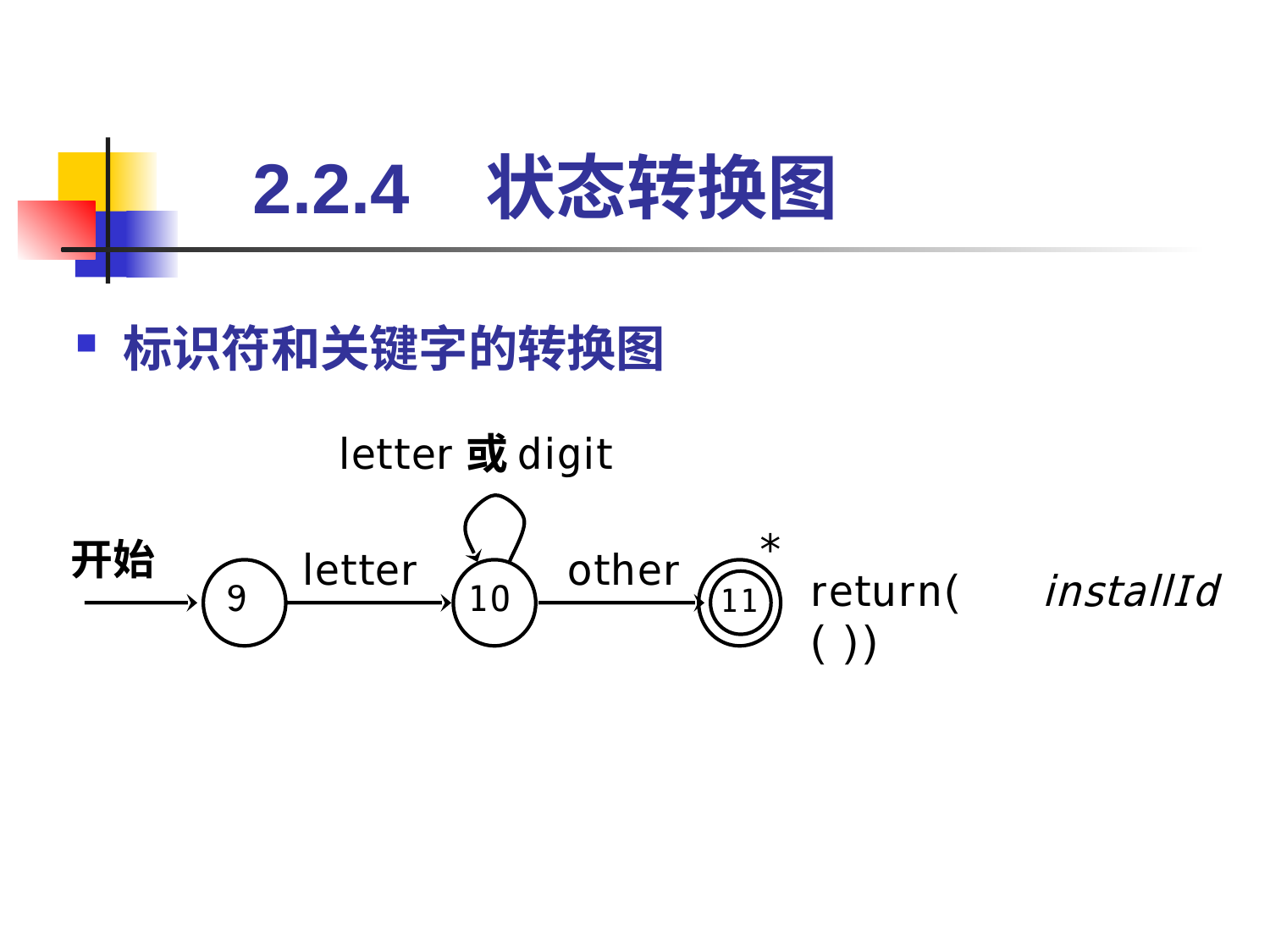

2.2.4   状态转换图
标识符和关键字的转换图

letter或digit

*
开始
letter
other
9
10

11
return( installId ( ))